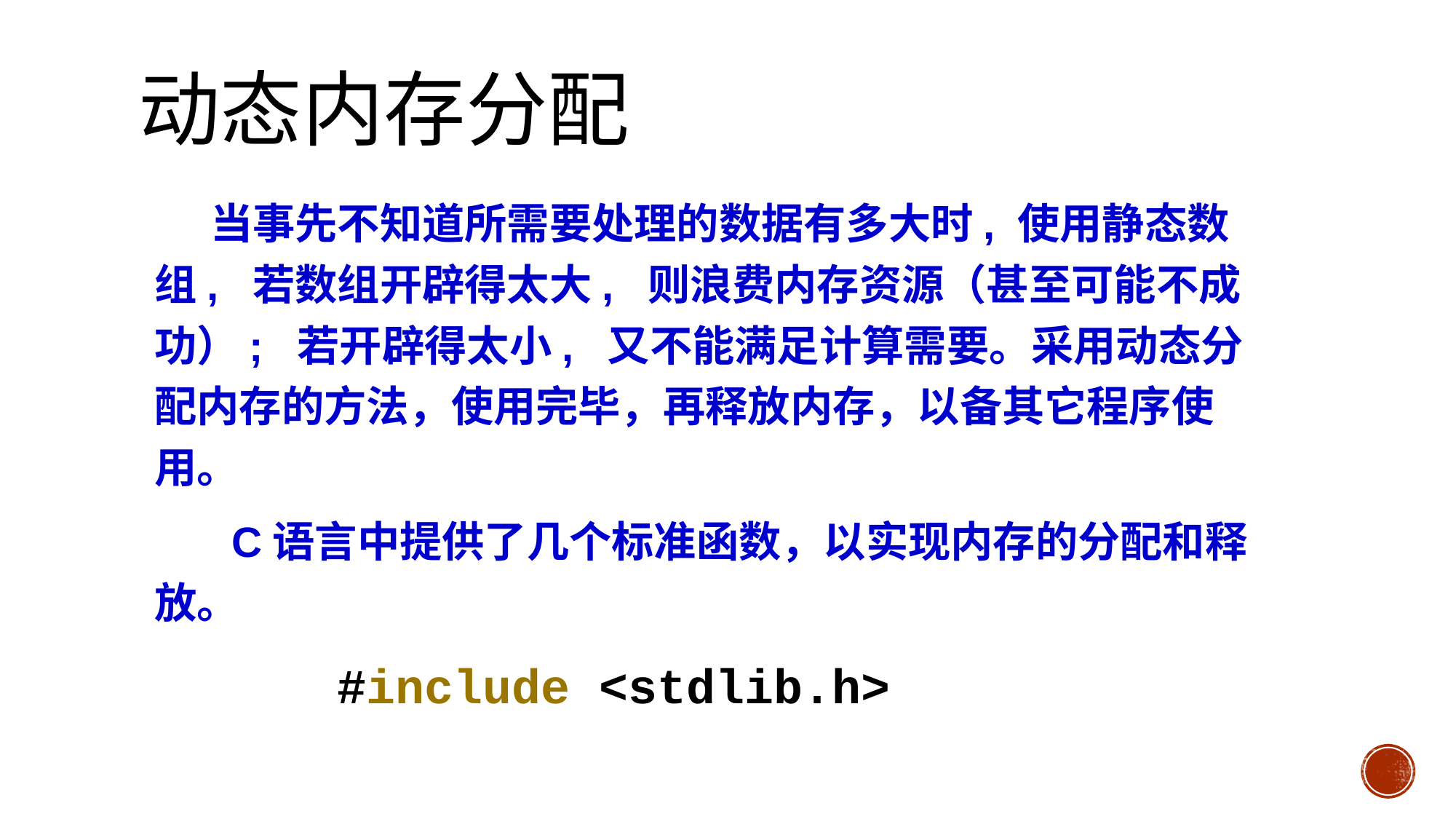

# 动态内存分配

         当事先不知道所需要处理的数据有多大时, 使用静态数组,  若数组开辟得太大,  则浪费内存资源（甚至可能不成功）;  若开辟得太小,  又不能满足计算需要。采用动态分配内存的方法，使用完毕，再释放内存，以备其它程序使用。
          C语言中提供了几个标准函数，以实现内存的分配和释放。
#include <stdlib.h>